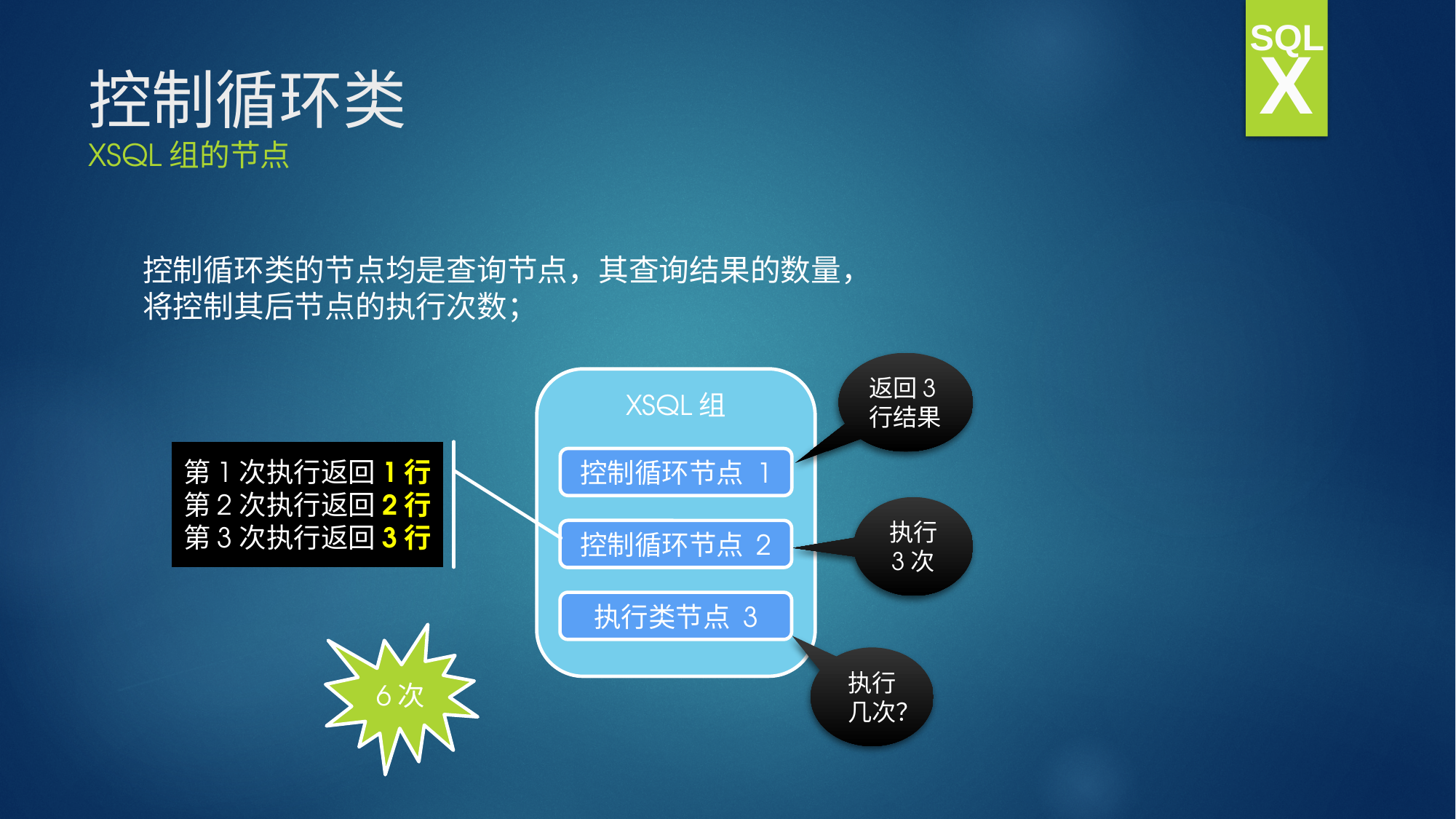

SQL
X
# 控制循环类 XSQL组的节点
控制循环类的节点均是查询节点，其查询结果的数量，将控制其后节点的执行次数；

返回3行结果
XSQL组
控制循环节点 1
控制循环节点 2
执行类节点 3
第1次执行返回1行
第2次执行返回2行
第3次执行返回3行
执行
3次
6次
执行
几次？